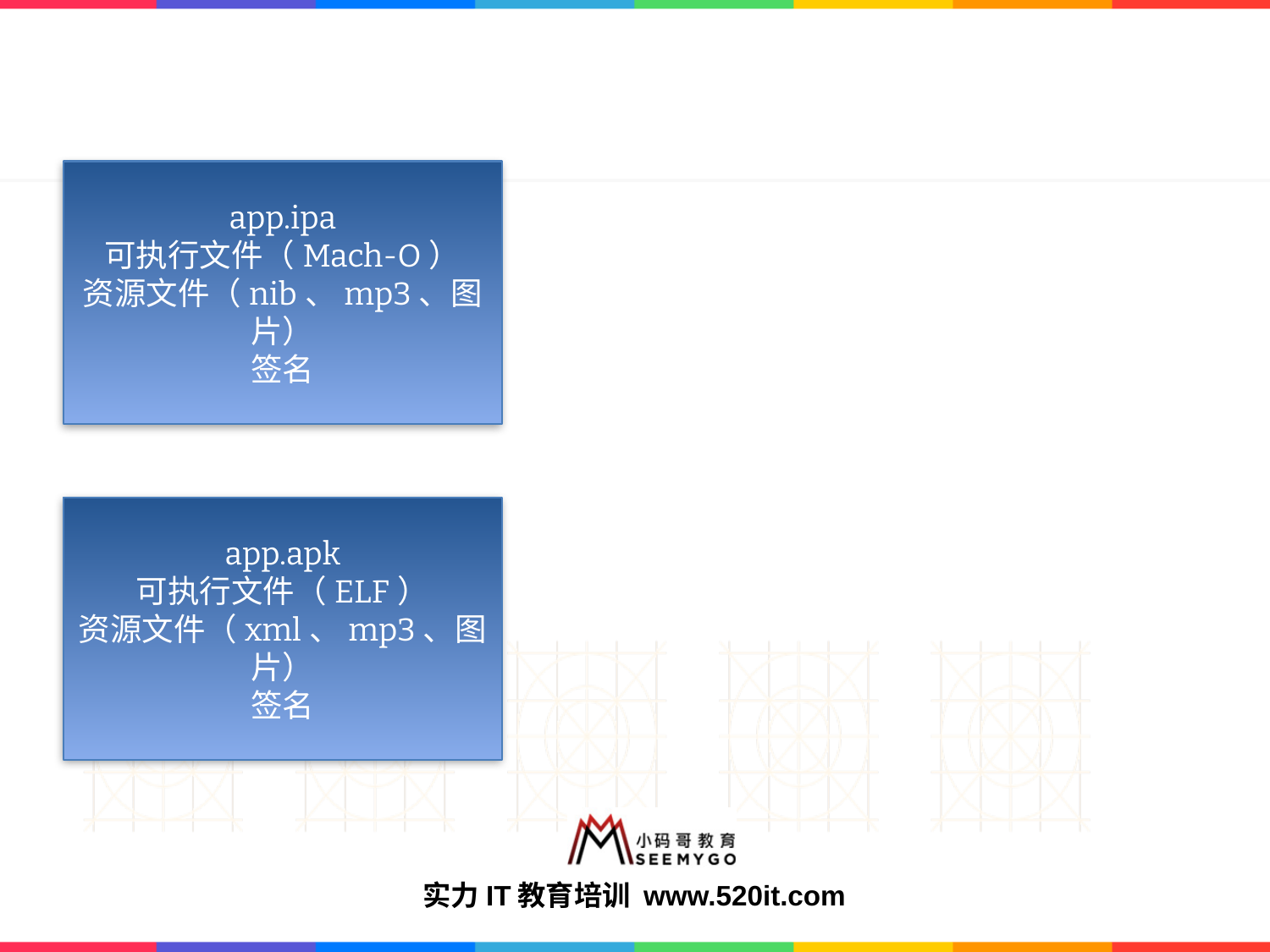

app.ipa
可执行文件（Mach-O）
资源文件（nib、mp3、图片）
签名
app.apk
可执行文件（ELF）
资源文件（xml、mp3、图片）
签名